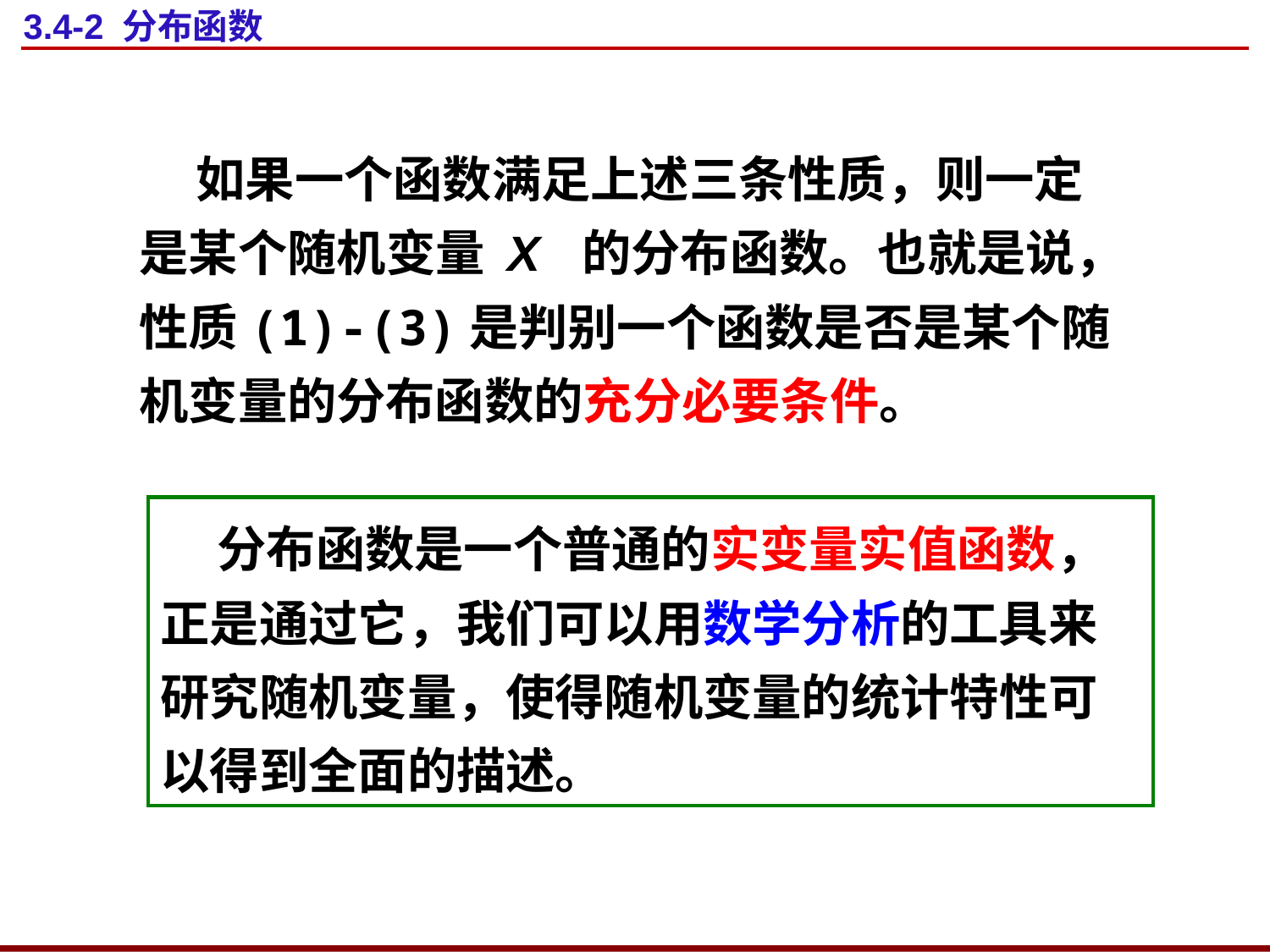

# 3.4-2 分布函数

    如果一个函数满足上述三条性质，则一定是某个随机变量 X 的分布函数。也就是说，性质(1)-(3)是判别一个函数是否是某个随机变量的分布函数的充分必要条件。
    分布函数是一个普通的实变量实值函数，正是通过它，我们可以用数学分析的工具来研究随机变量，使得随机变量的统计特性可以得到全面的描述。